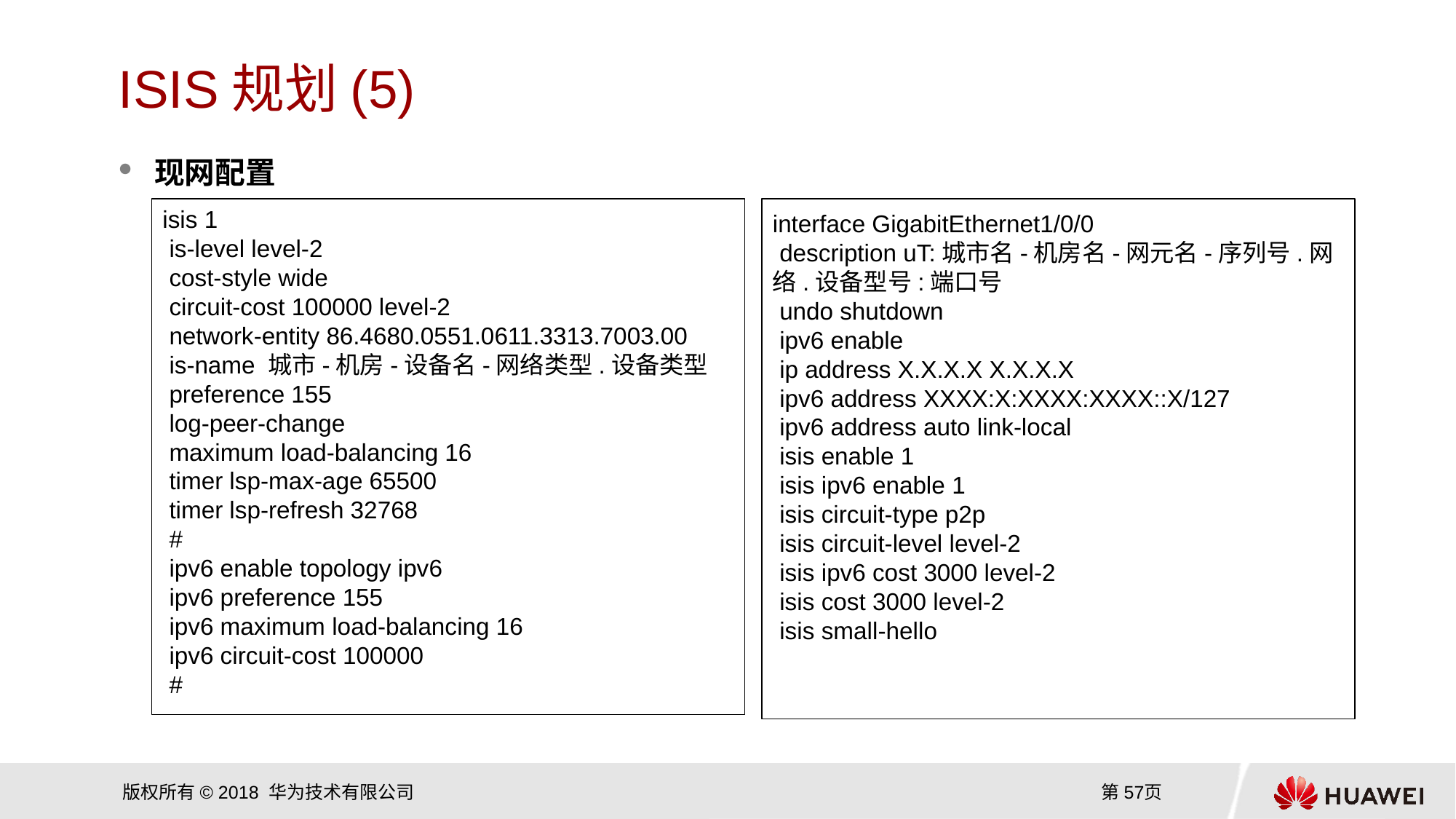

# ISIS规划(5)
现网配置

isis 1
 is-level level-2
 cost-style wide
 circuit-cost 100000 level-2
 network-entity 86.4680.0551.0611.3313.7003.00
 is-name 城市-机房-设备名-网络类型.设备类型
 preference 155
 log-peer-change
 maximum load-balancing 16
 timer lsp-max-age 65500
 timer lsp-refresh 32768
 #
 ipv6 enable topology ipv6
 ipv6 preference 155
 ipv6 maximum load-balancing 16
 ipv6 circuit-cost 100000
 #

interface GigabitEthernet1/0/0
 description uT:城市名-机房名-网元名-序列号.网络.设备型号:端口号
 undo shutdown
 ipv6 enable
 ip address X.X.X.X X.X.X.X
 ipv6 address XXXX:X:XXXX:XXXX::X/127
 ipv6 address auto link-local
 isis enable 1
 isis ipv6 enable 1
 isis circuit-type p2p
 isis circuit-level level-2
 isis ipv6 cost 3000 level-2
 isis cost 3000 level-2
 isis small-hello